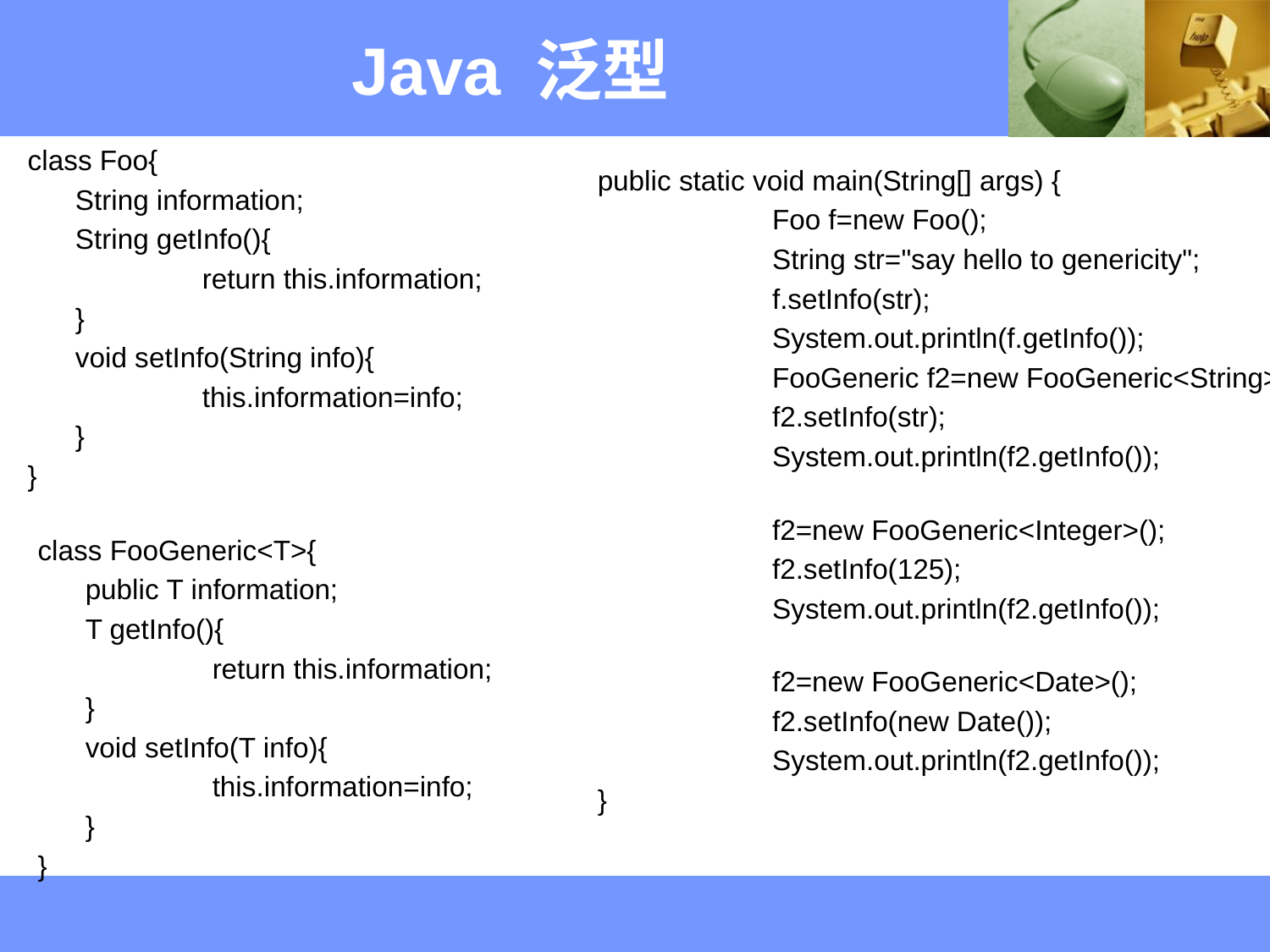

# Java 泛型
class Foo{
	String information;
	String getInfo(){
		return this.information;
	}
	void setInfo(String info){
		this.information=info;
	}
}
public static void main(String[] args) {
		Foo f=new Foo();
		String str="say hello to genericity";
		f.setInfo(str);
		System.out.println(f.getInfo());
		FooGeneric f2=new FooGeneric<String>();
		f2.setInfo(str);
		System.out.println(f2.getInfo());
		f2=new FooGeneric<Integer>();
		f2.setInfo(125);
		System.out.println(f2.getInfo());
		f2=new FooGeneric<Date>();
		f2.setInfo(new Date());
		System.out.println(f2.getInfo());
}
class FooGeneric<T>{
	public T information;
	T getInfo(){
		return this.information;
	}
	void setInfo(T info){
		this.information=info;
	}
}